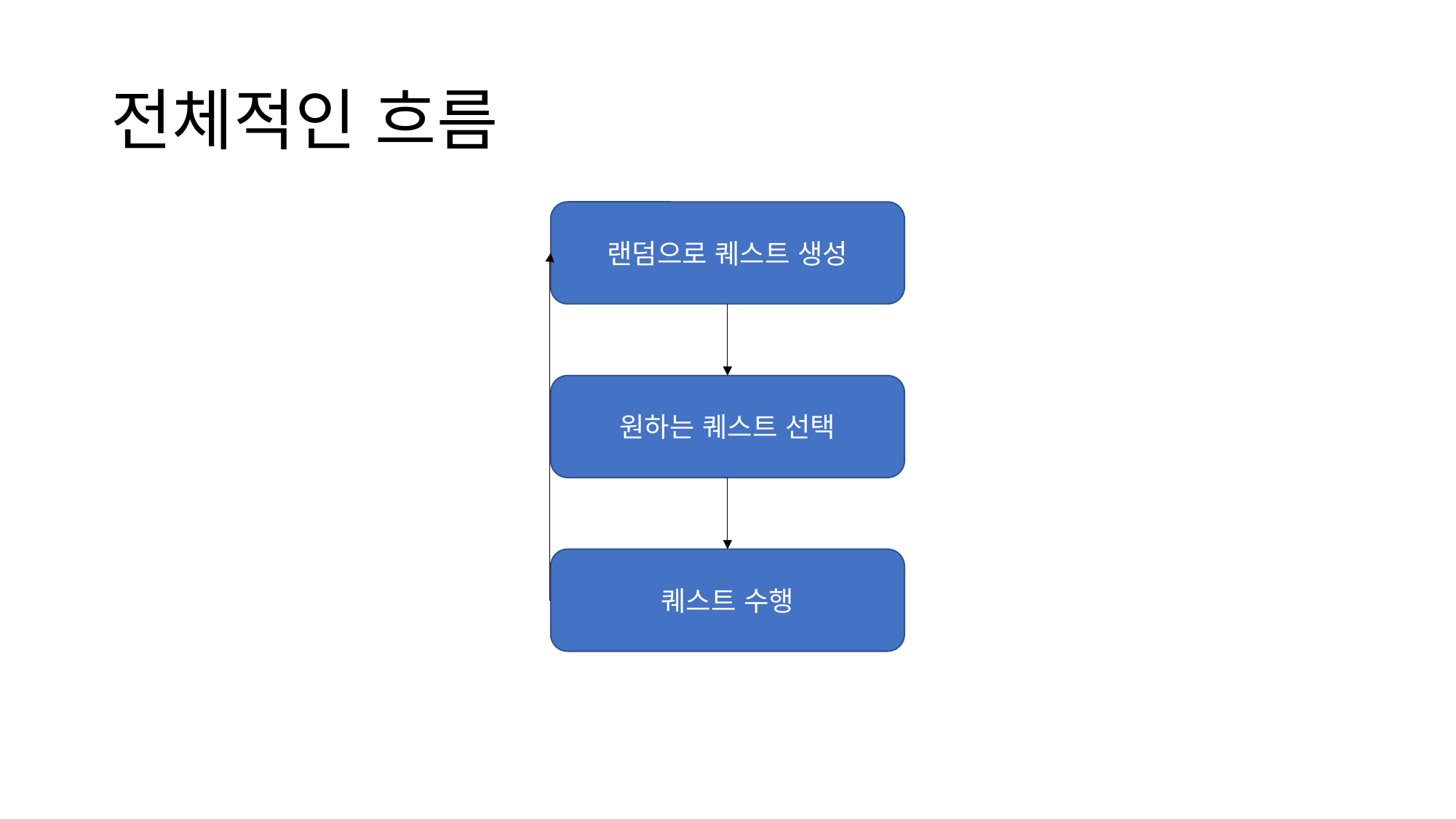

# 전체적인 흐름
랜덤으로 퀘스트 생성
원하는 퀘스트 선택
퀘스트 수행